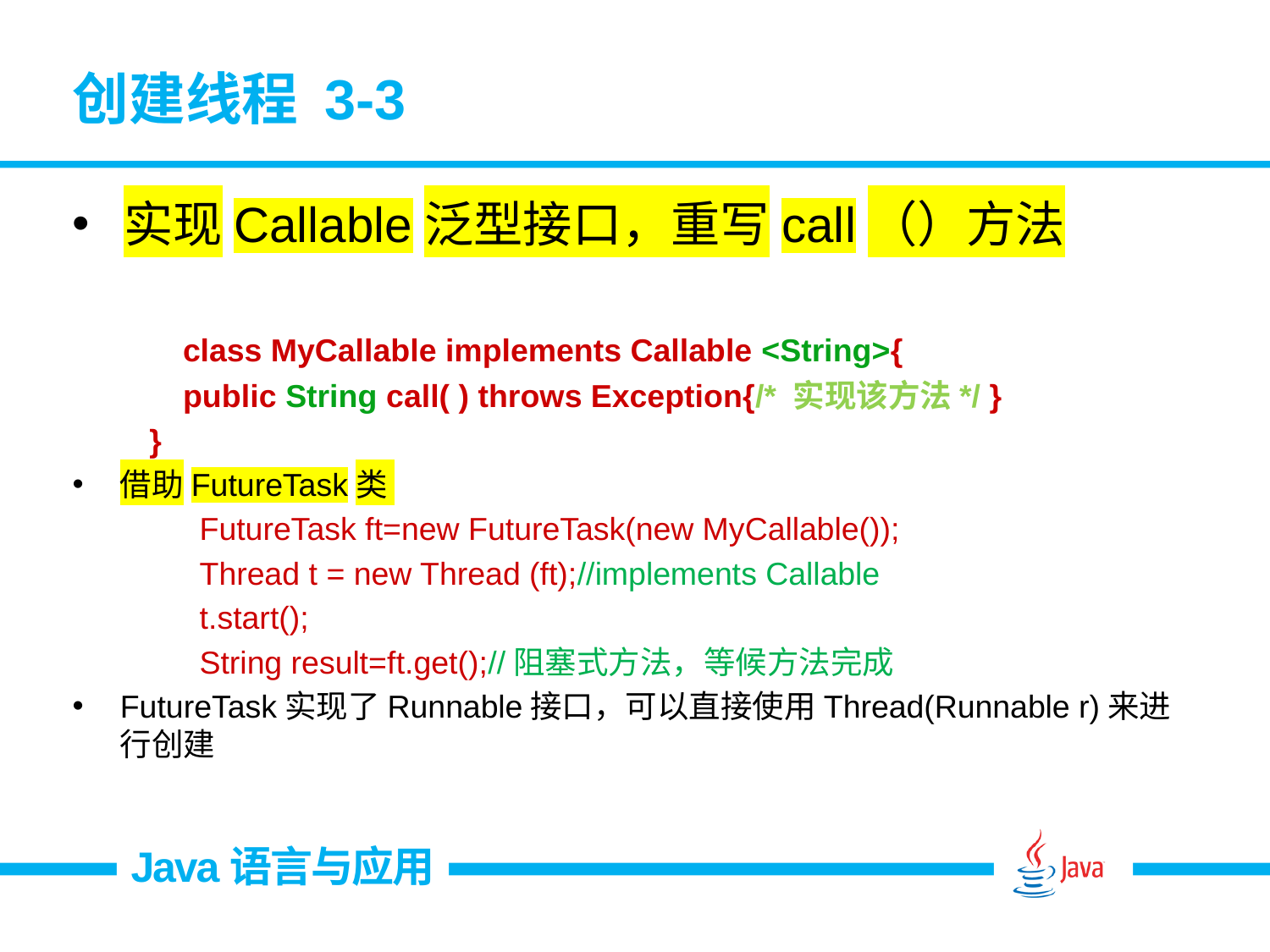

# 创建线程 3-3
实现Callable泛型接口，重写call（）方法

	class MyCallable implements Callable <String>{
   	public String call( ) throws Exception{/* 实现该方法*/ }
 }
借助FutureTask类
FutureTask ft=new FutureTask(new MyCallable());
Thread t = new Thread (ft);//implements Callable
t.start();
String result=ft.get();//阻塞式方法，等候方法完成
FutureTask实现了Runnable接口，可以直接使用Thread(Runnable r)来进行创建